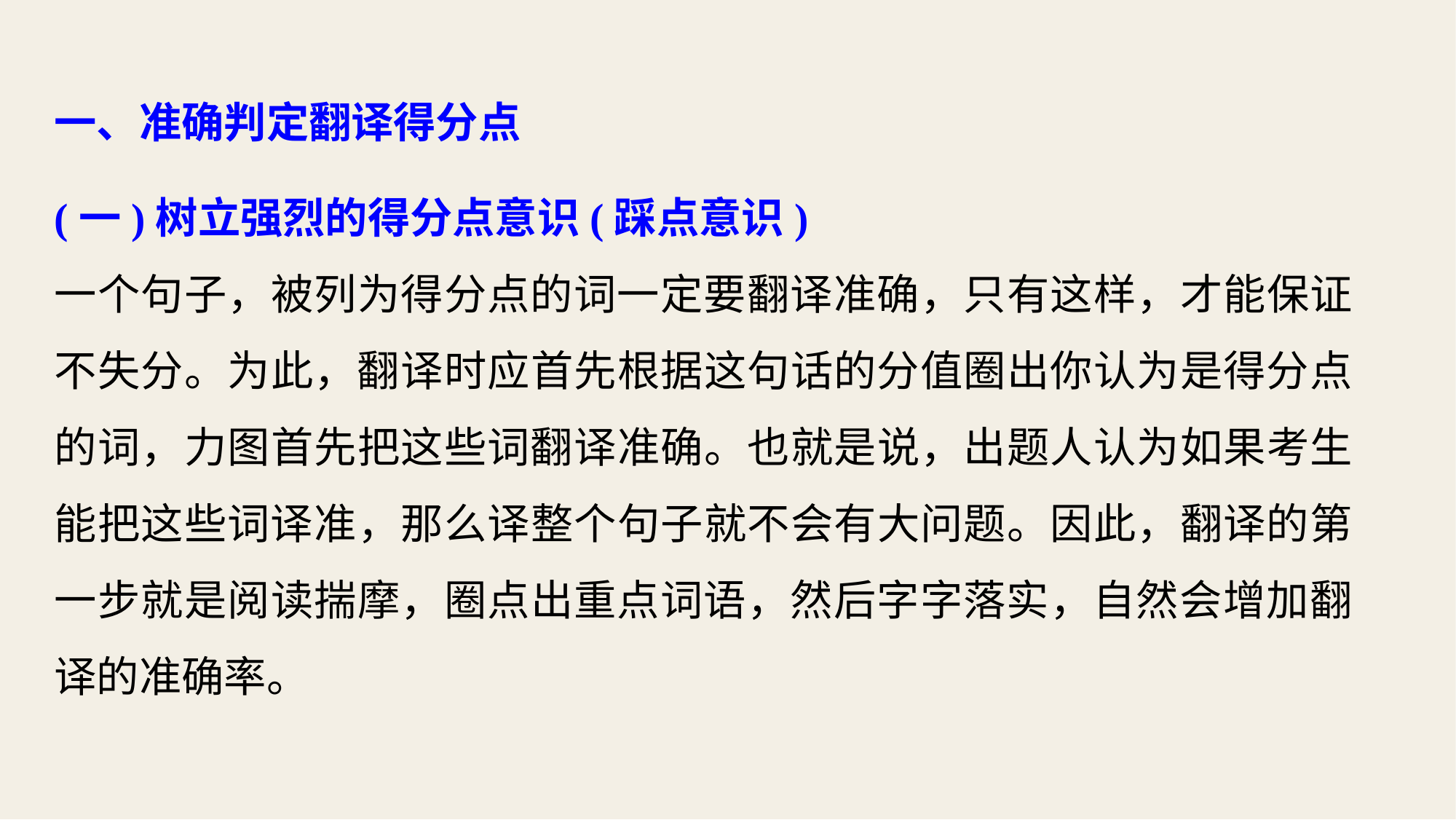

一、准确判定翻译得分点
(一)树立强烈的得分点意识(踩点意识)
一个句子，被列为得分点的词一定要翻译准确，只有这样，才能保证不失分。为此，翻译时应首先根据这句话的分值圈出你认为是得分点的词，力图首先把这些词翻译准确。也就是说，出题人认为如果考生能把这些词译准，那么译整个句子就不会有大问题。因此，翻译的第一步就是阅读揣摩，圈点出重点词语，然后字字落实，自然会增加翻译的准确率。